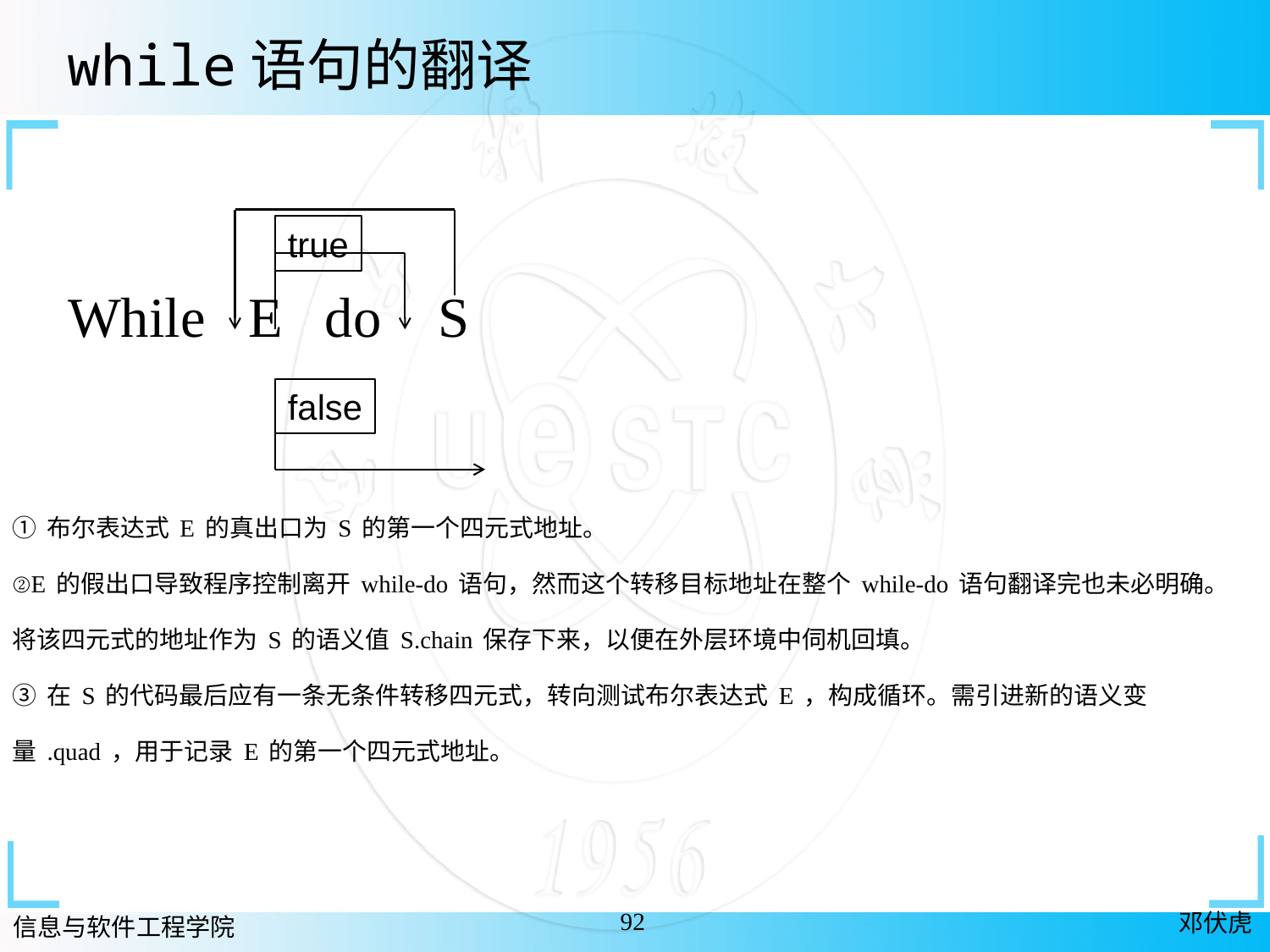

while语句的翻译

While   E   do    S

true
false
①布尔表达式E的真出口为S的第一个四元式地址。
②E的假出口导致程序控制离开while-do语句，然而这个转移目标地址在整个while-do语句翻译完也未必明确。将该四元式的地址作为S的语义值S.chain保存下来，以便在外层环境中伺机回填。
③在S的代码最后应有一条无条件转移四元式，转向测试布尔表达式E，构成循环。需引进新的语义变量.quad，用于记录E的第一个四元式地址。
92
邓伏虎
信息与软件工程学院